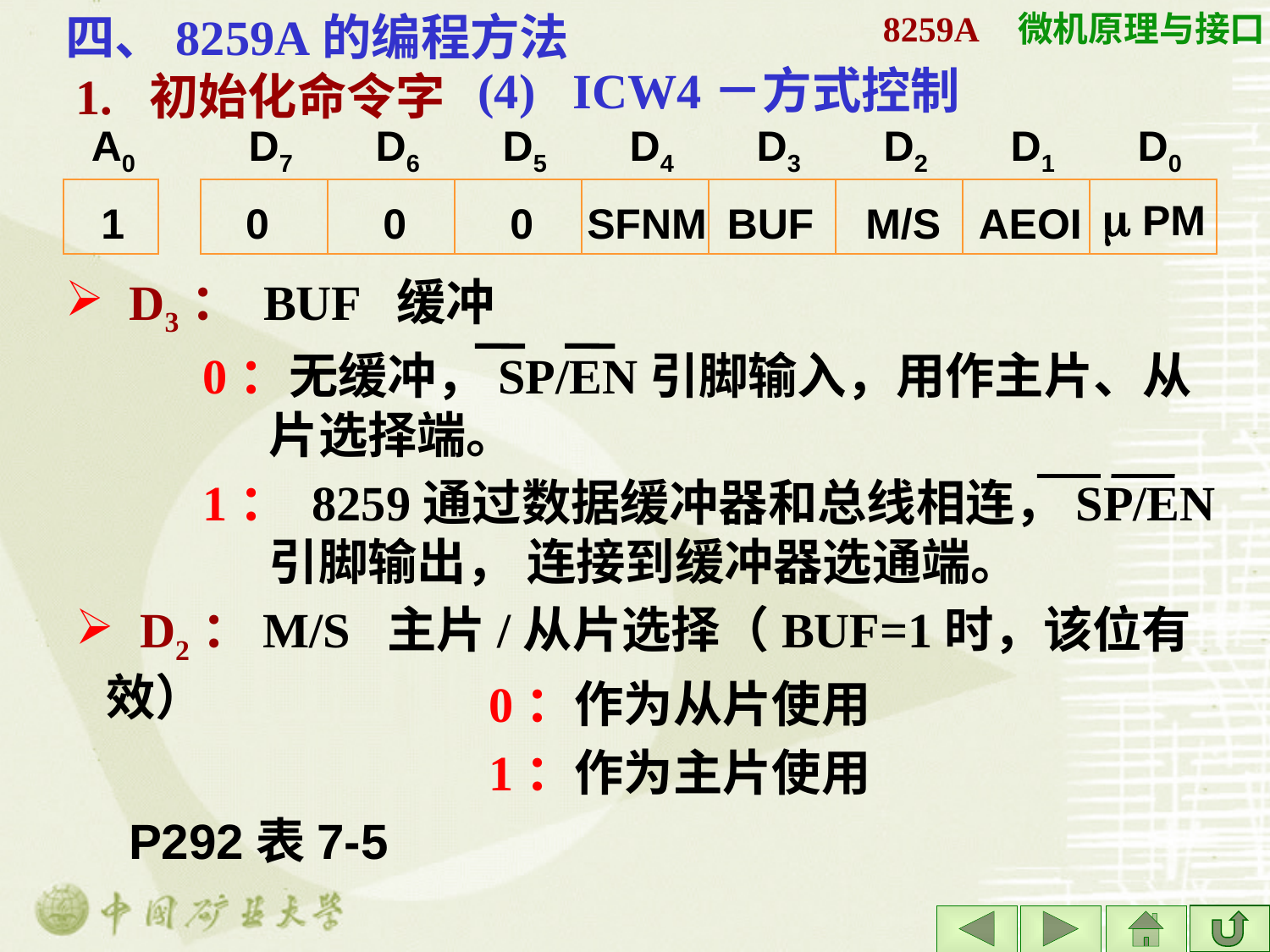

四、8259A的编程方法
# 8259A
1.  初始化命令字
(4)   ICW4－方式控制
A0
D7	D6	D5	D4	D3	D2	D1	D0

μ PM
1
0
0
0
SFNM
BUF
M/S
AEOI
  D3： BUF  缓冲
0：无缓冲，SP/EN引脚输入，用作主片、从片选择端。

1： 8259通过数据缓冲器和总线相连，SP/EN引脚输出， 连接到缓冲器选通端。

  D2：M/S  主片/从片选择（BUF=1时，该位有效）
0：作为从片使用
1：作为主片使用
P292表7-5